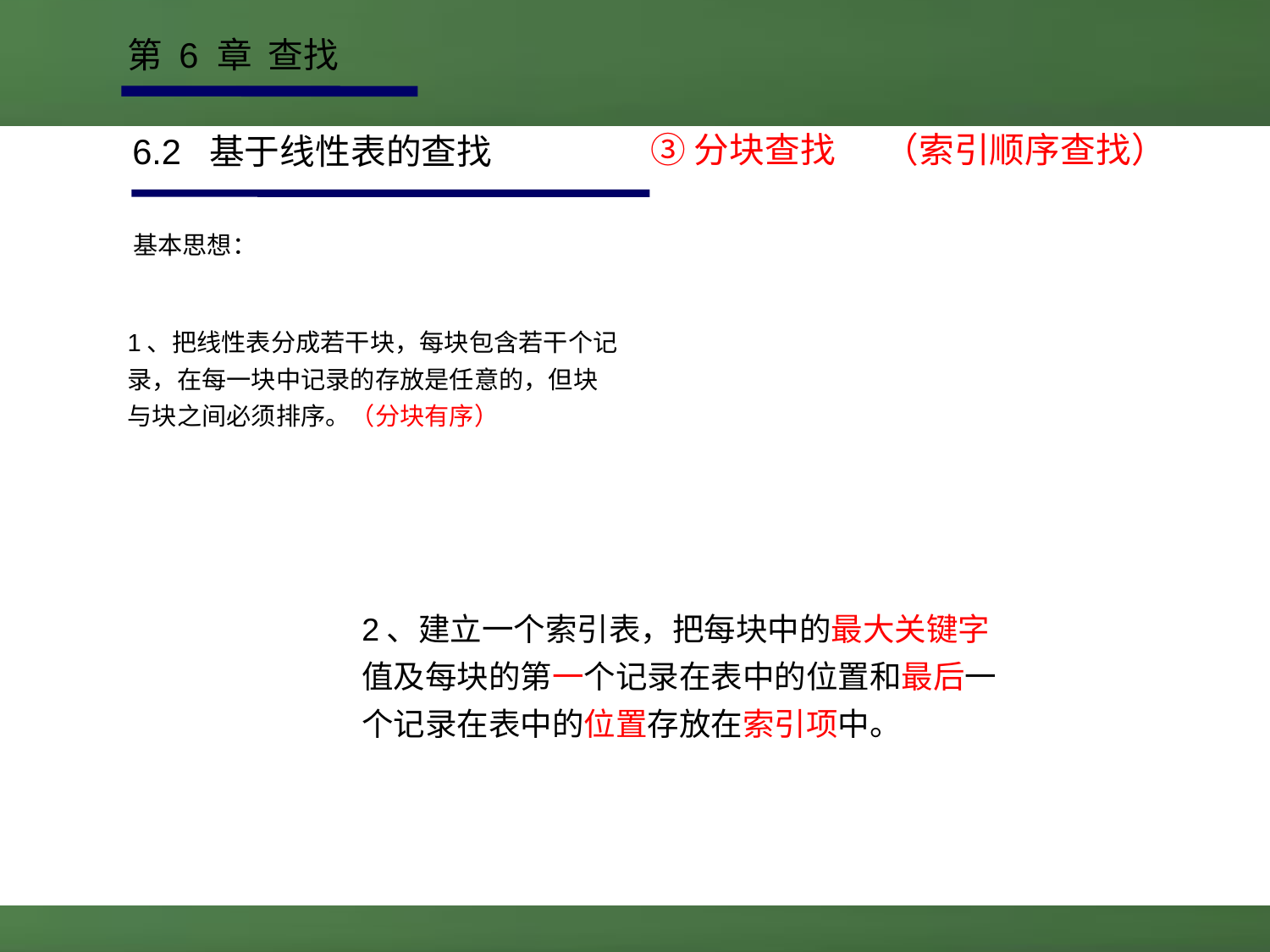

第 6 章  查找

③分块查找
（索引顺序查找）
6.2  基于线性表的查找

基本思想：
1、把线性表分成若干块，每块包含若干个记
录，在每一块中记录的存放是任意的，但块
与块之间必须排序。（分块有序）
2、建立一个索引表，把每块中的最大关键字
值及每块的第一个记录在表中的位置和最后一
个记录在表中的位置存放在索引项中。